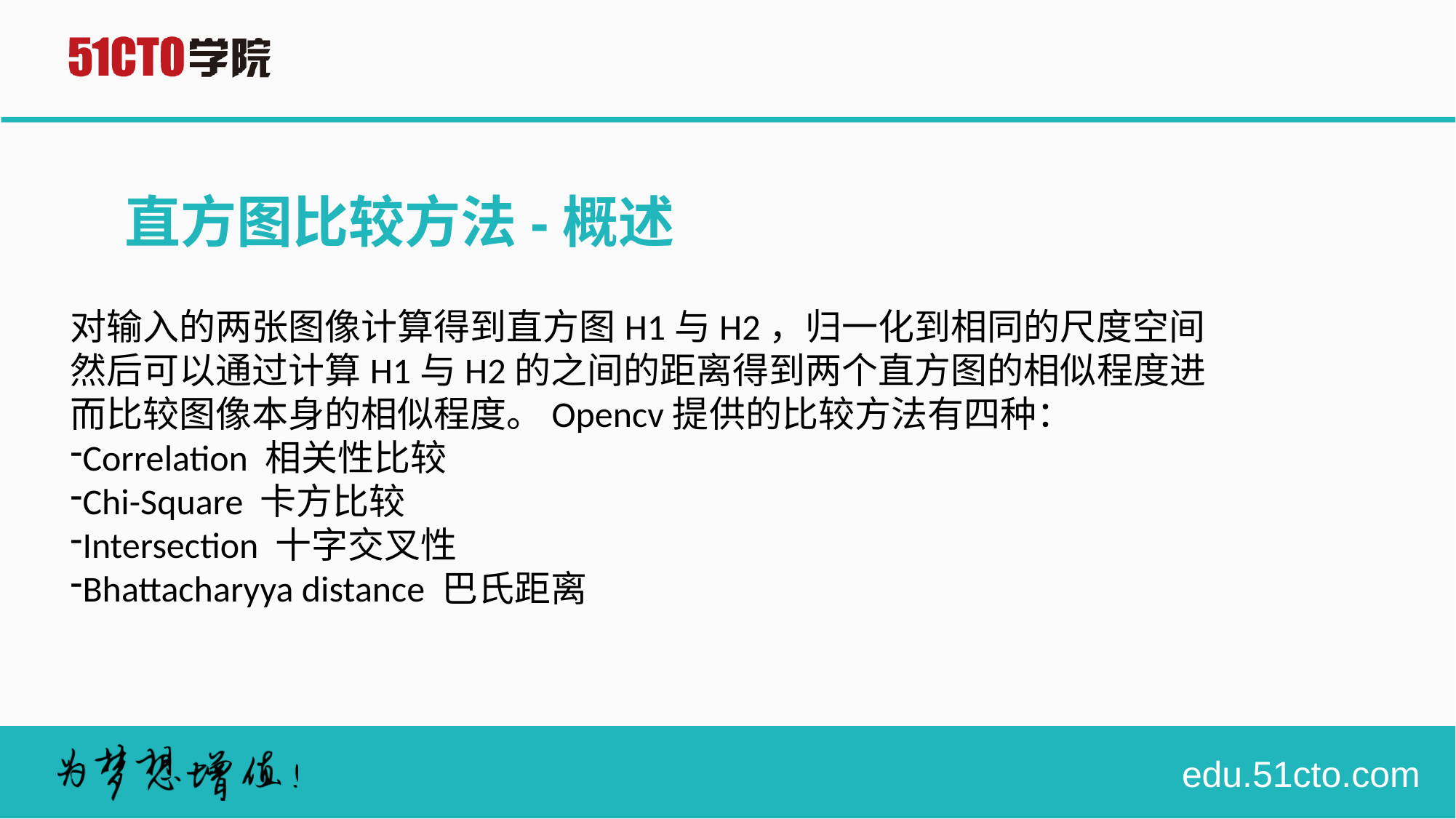

# 直方图比较方法-概述
对输入的两张图像计算得到直方图H1与H2，归一化到相同的尺度空间
然后可以通过计算H1与H2的之间的距离得到两个直方图的相似程度进
而比较图像本身的相似程度。Opencv提供的比较方法有四种：
Correlation 相关性比较
Chi-Square 卡方比较
Intersection 十字交叉性
Bhattacharyya distance 巴氏距离